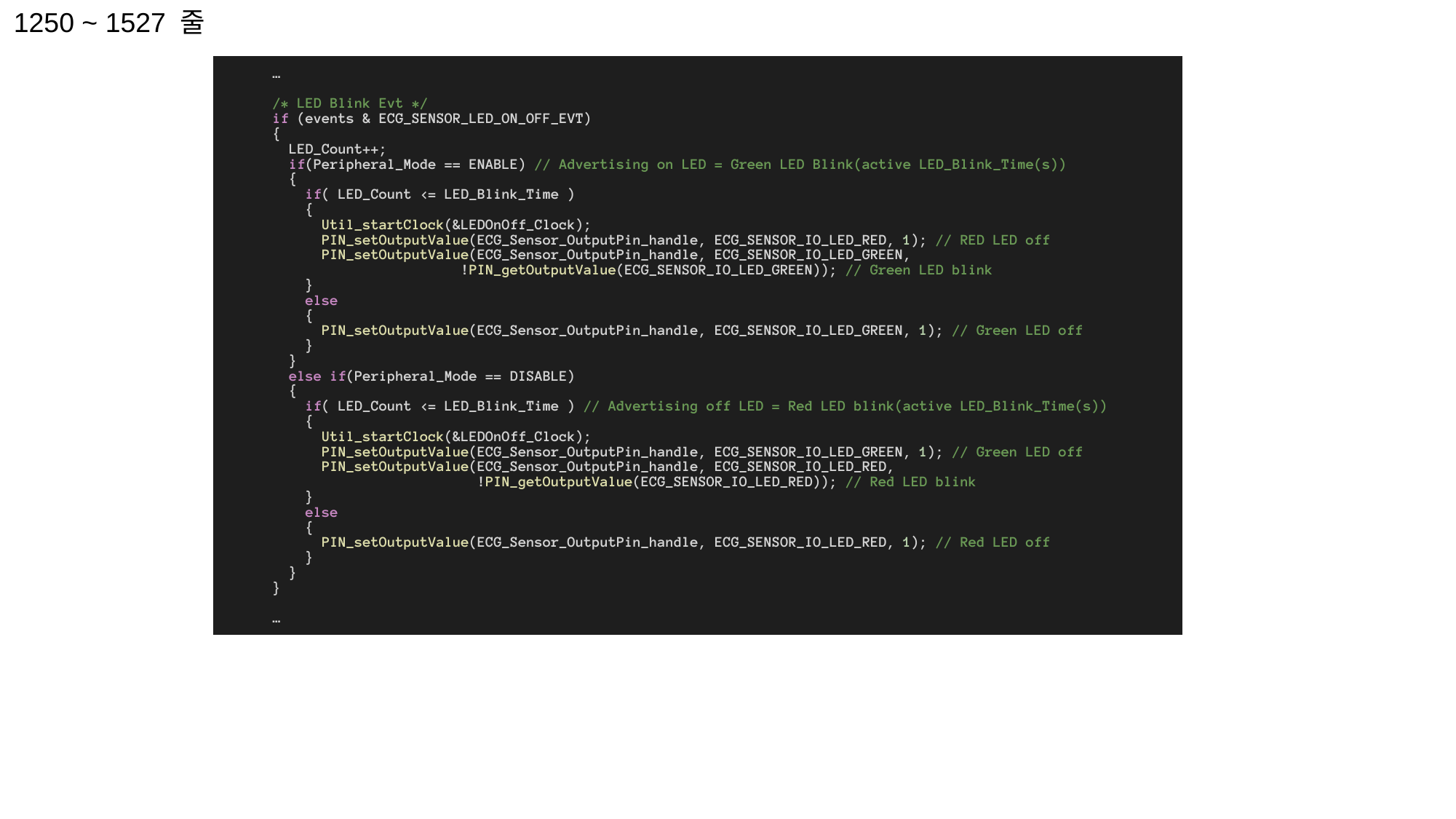

1250 ~ 1527 줄
| …              /\* LED Blink Evt \*/       if (events & ECG\_SENSOR\_LED\_ON\_OFF\_EVT)       {         LED\_Count++;         if(Peripheral\_Mode == ENABLE) // Advertising on LED = Green LED Blink(active LED\_Blink\_Time(s))         {           if( LED\_Count <= LED\_Blink\_Time )           {             Util\_startClock(&LEDOnOff\_Clock);             PIN\_setOutputValue(ECG\_Sensor\_OutputPin\_handle, ECG\_SENSOR\_IO\_LED\_RED, 1); // RED LED off             PIN\_setOutputValue(ECG\_Sensor\_OutputPin\_handle, ECG\_SENSOR\_IO\_LED\_GREEN,                               !PIN\_getOutputValue(ECG\_SENSOR\_IO\_LED\_GREEN)); // Green LED blink           }           else           {             PIN\_setOutputValue(ECG\_Sensor\_OutputPin\_handle, ECG\_SENSOR\_IO\_LED\_GREEN, 1); // Green LED off           }         }         else if(Peripheral\_Mode == DISABLE)         {           if( LED\_Count <= LED\_Blink\_Time ) // Advertising off LED = Red LED blink(active LED\_Blink\_Time(s))           {             Util\_startClock(&LEDOnOff\_Clock);             PIN\_setOutputValue(ECG\_Sensor\_OutputPin\_handle, ECG\_SENSOR\_IO\_LED\_GREEN, 1); // Green LED off             PIN\_setOutputValue(ECG\_Sensor\_OutputPin\_handle, ECG\_SENSOR\_IO\_LED\_RED,                                 !PIN\_getOutputValue(ECG\_SENSOR\_IO\_LED\_RED)); // Red LED blink           }           else           {             PIN\_setOutputValue(ECG\_Sensor\_OutputPin\_handle, ECG\_SENSOR\_IO\_LED\_RED, 1); // Red LED off           }         }       }        … |
| --- |